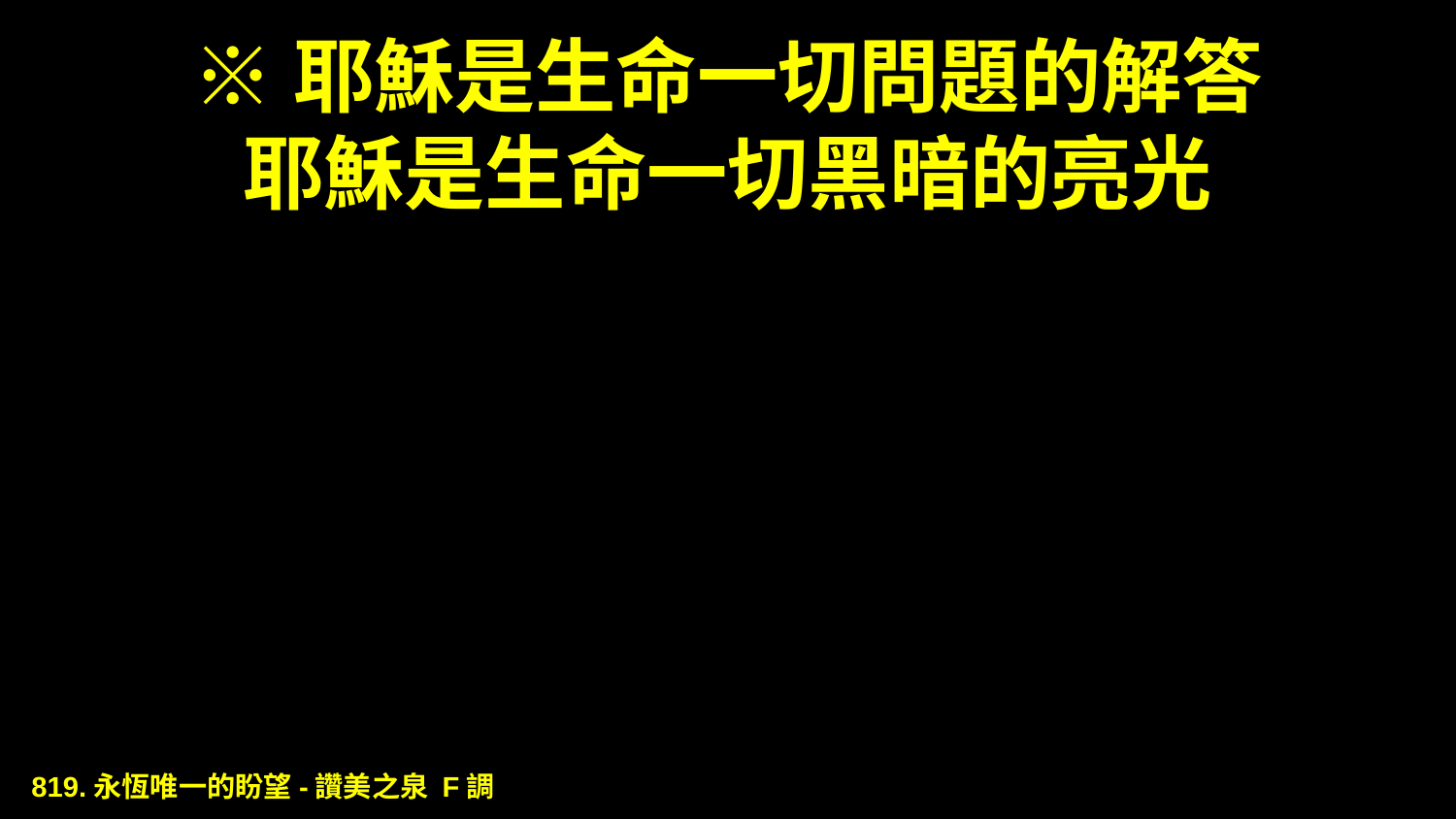

# ※耶穌是生命一切問題的解答 耶穌是生命一切黑暗的亮光
819.永恆唯一的盼望-讚美之泉 F調